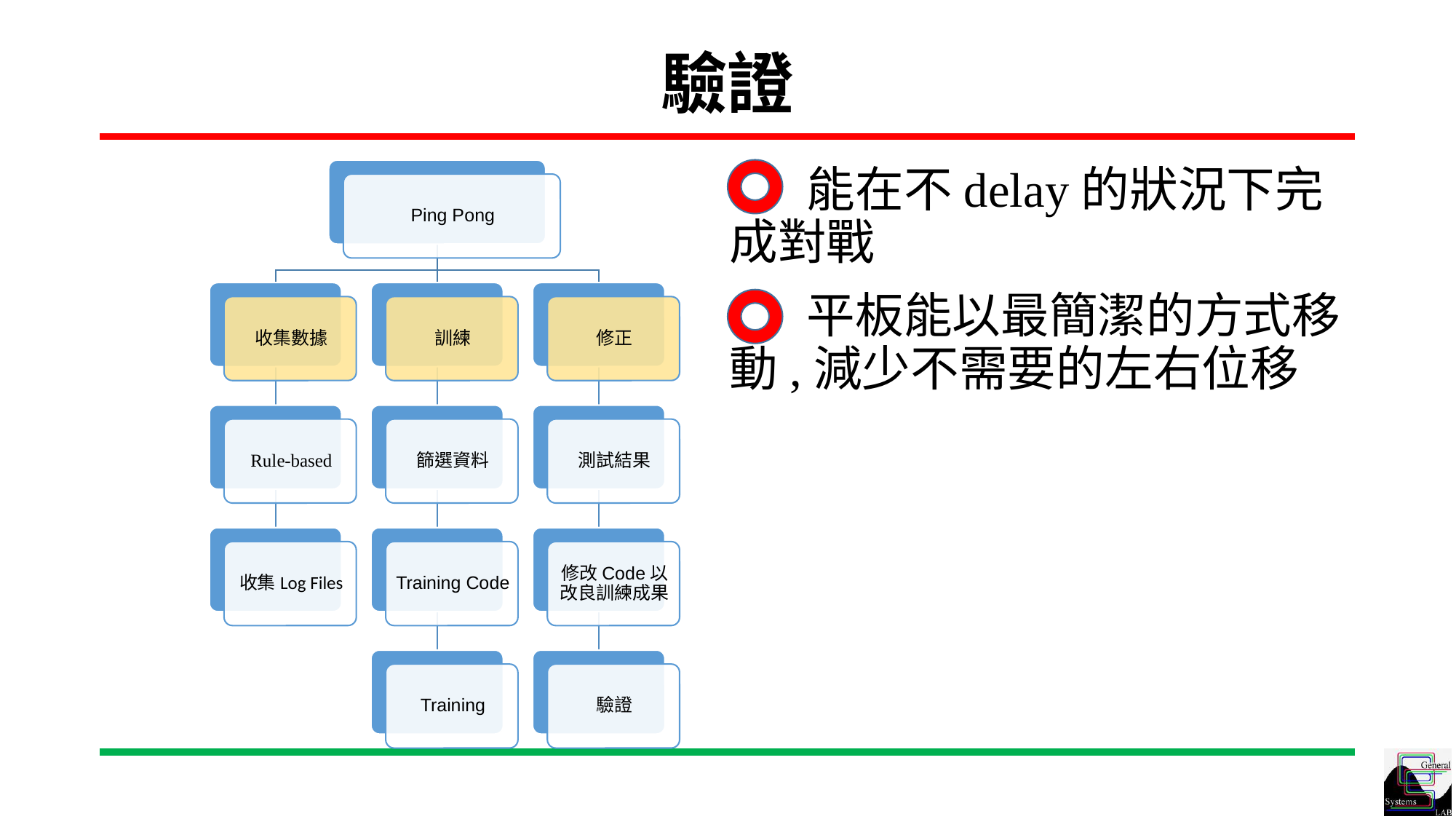

# 驗證
Ping Pong
收集數據
Rule-based
收集Log Files
訓練
篩選資料
Training Code
Training
修正
測試結果
修改Code以改良訓練成果
驗證
      能在不delay的狀況下完成對戰
      平板能以最簡潔的方式移動,減少不需要的左右位移